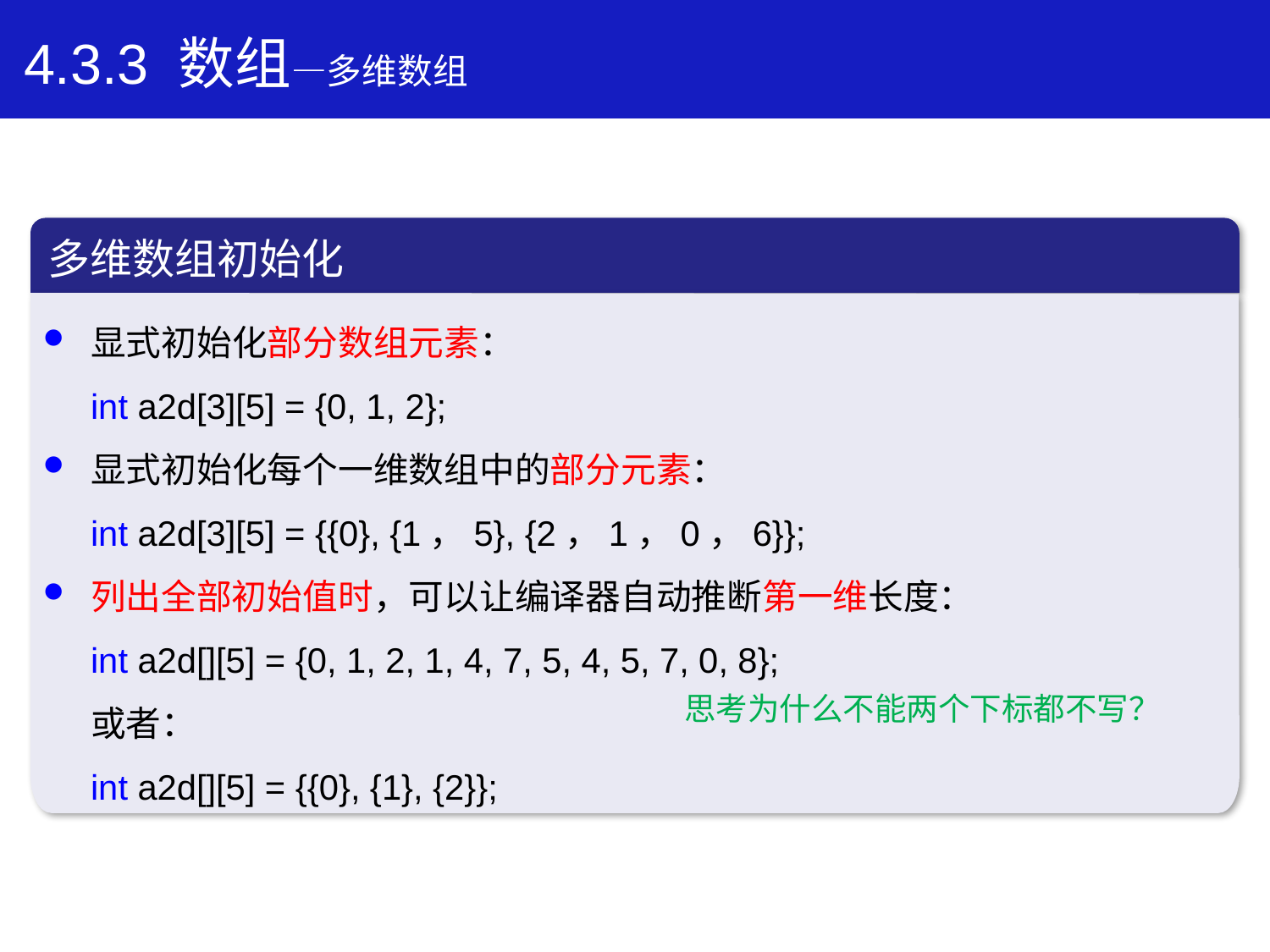

4.3.3 数组—多维数组
多维数组初始化
显式初始化部分数组元素：
int a2d[3][5] = {0, 1, 2};
显式初始化每个一维数组中的部分元素：
int a2d[3][5] = {{0}, {1，5}, {2，1，0，6}};
列出全部初始值时，可以让编译器自动推断第一维长度：
int a2d[][5] = {0, 1, 2, 1, 4, 7, 5, 4, 5, 7, 0, 8};
或者：
int a2d[][5] = {{0}, {1}, {2}};
思考为什么不能两个下标都不写？
60